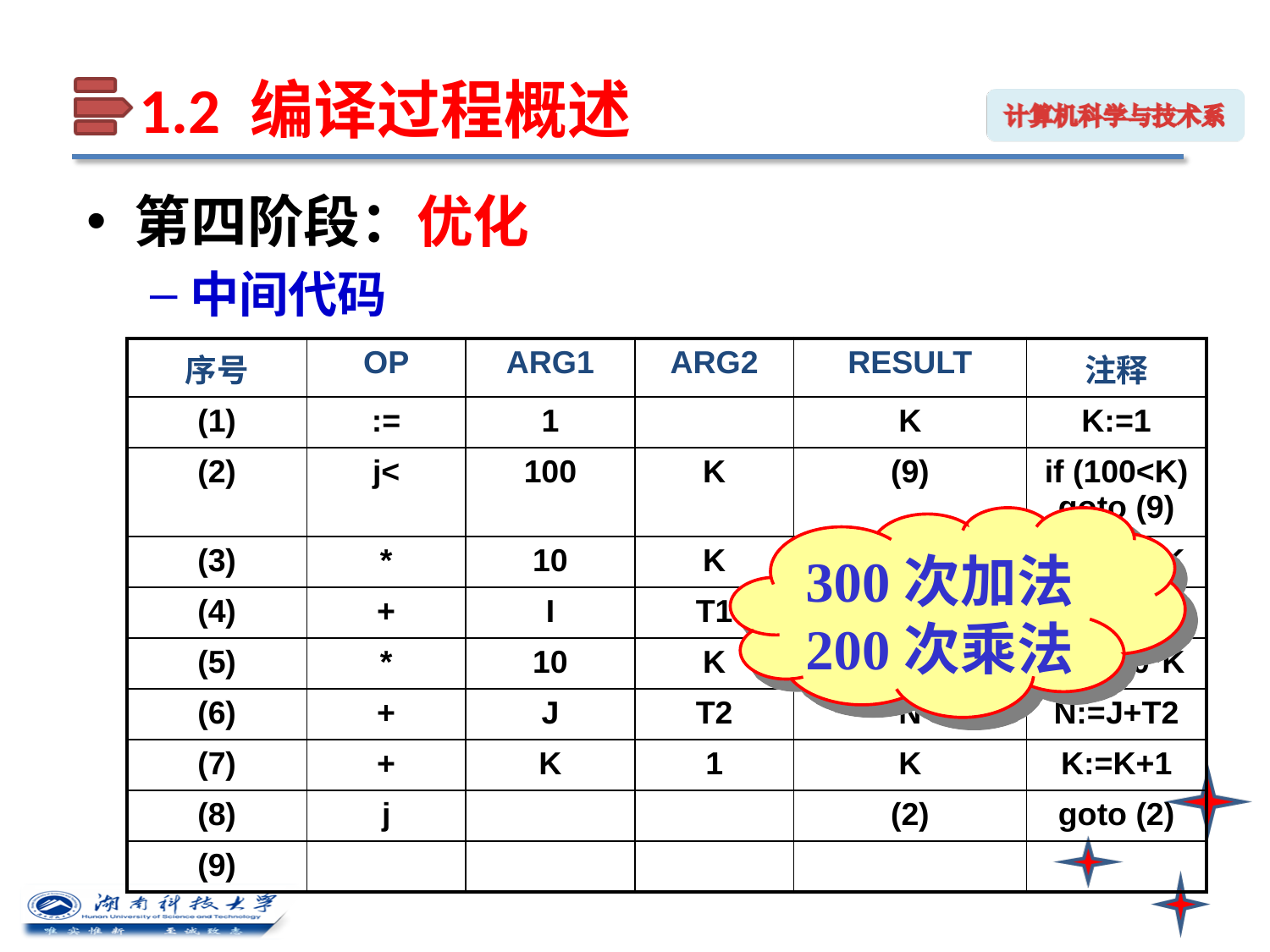

# 1.2 编译过程概述
第四阶段：优化
中间代码
| 序号 | OP | ARG1 | ARG2 | RESULT | 注释 |
| --- | --- | --- | --- | --- | --- |
| (1) | := | 1 |  | K | K:=1 |
| (2) | j< | 100 | K | (9) | if (100<K) goto (9) |
| (3) | \* | 10 | K | T1 | T1:=10\*K |
| (4) | + | I | T1 | M | M:=I+T1 |
| (5) | \* | 10 | K | T2 | T2:=10\*K |
| (6) | + | J | T2 | N | N:=J+T2 |
| (7) | + | K | 1 | K | K:=K+1 |
| (8) | j |  |  | (2) | goto (2) |
| (9) |  |  |  |  |  |
300次加法
200次乘法